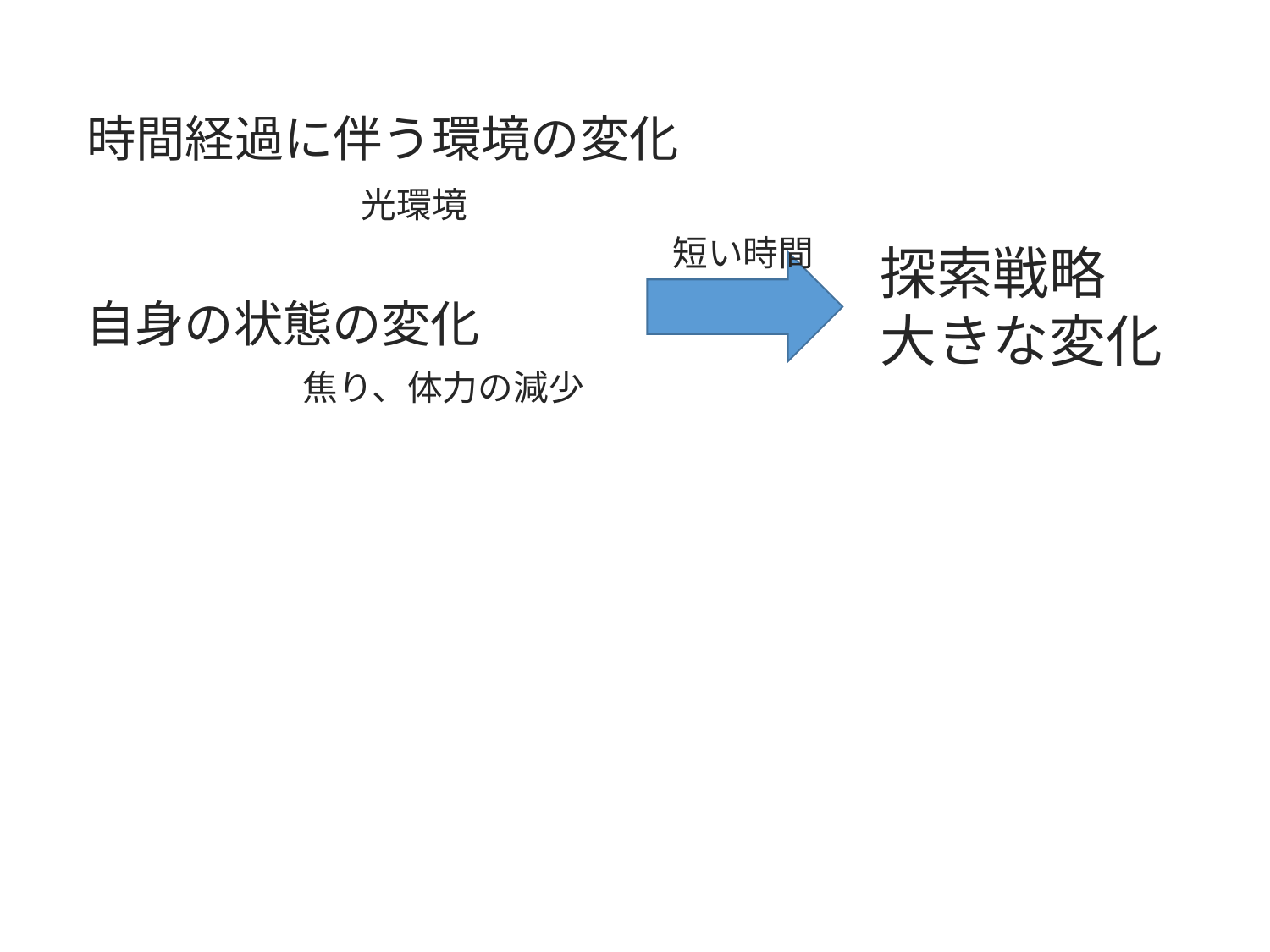

時間経過に伴う環境の変化
光環境
短い時間
探索戦略
大きな変化

自身の状態の変化
焦り、体力の減少